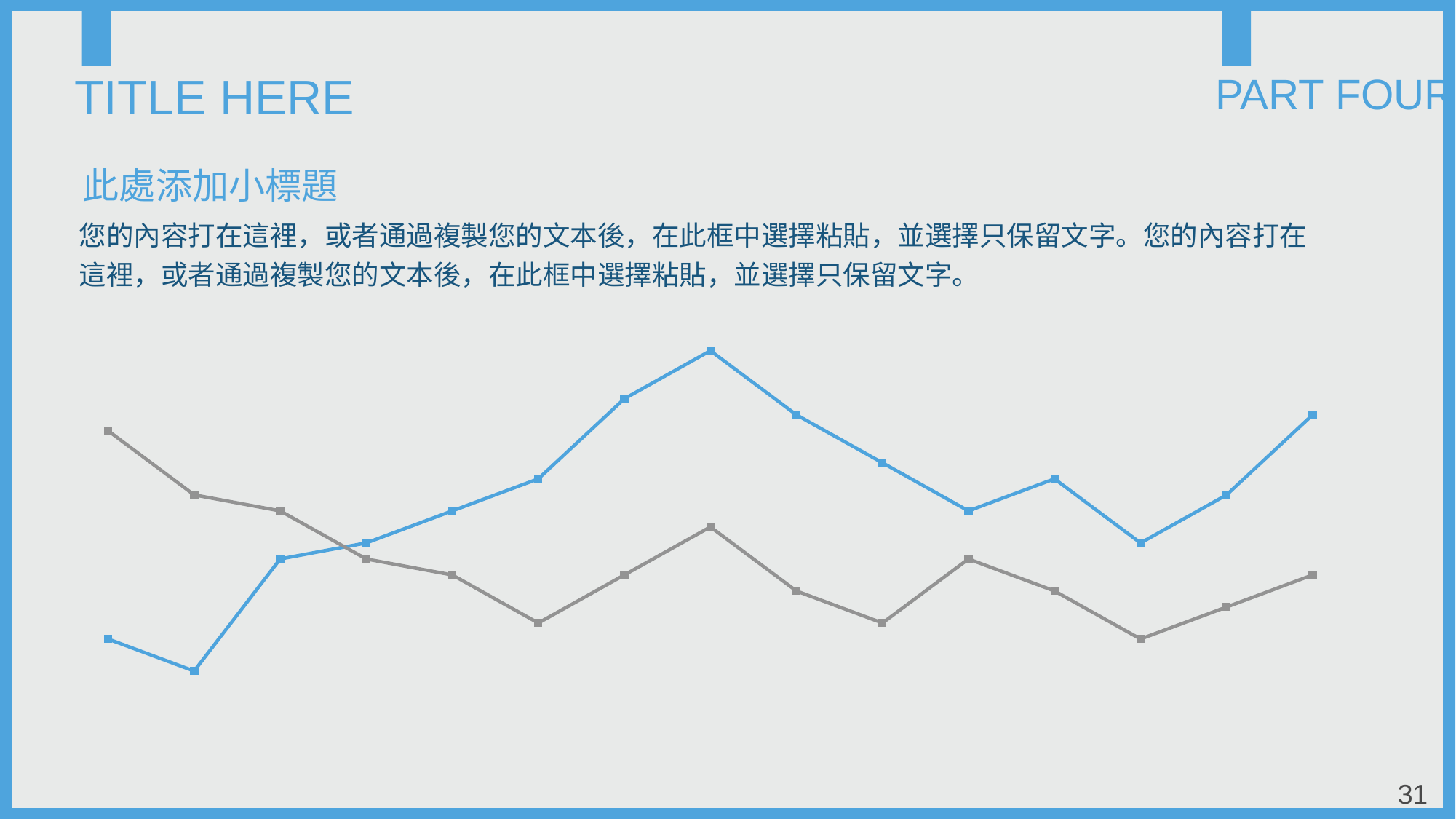

TITLE HERE
PART FOUR

此處添加小標題
您的內容打在這裡，或者通過複製您的文本後，在此框中選擇粘貼，並選擇只保留文字。您的內容打在這裡，或者通過複製您的文本後，在此框中選擇粘貼，並選擇只保留文字。

### Chart

| Category | 系列 1 | 系列 2 |
|---|---|---|
| 类别 1 | 1.0 | 2.3 |
| 类别 2 | 0.8 | 1.9 |
| 类别 3 | 1.5 | 1.8 |
| 类别 4 | 1.6 | 1.5 |